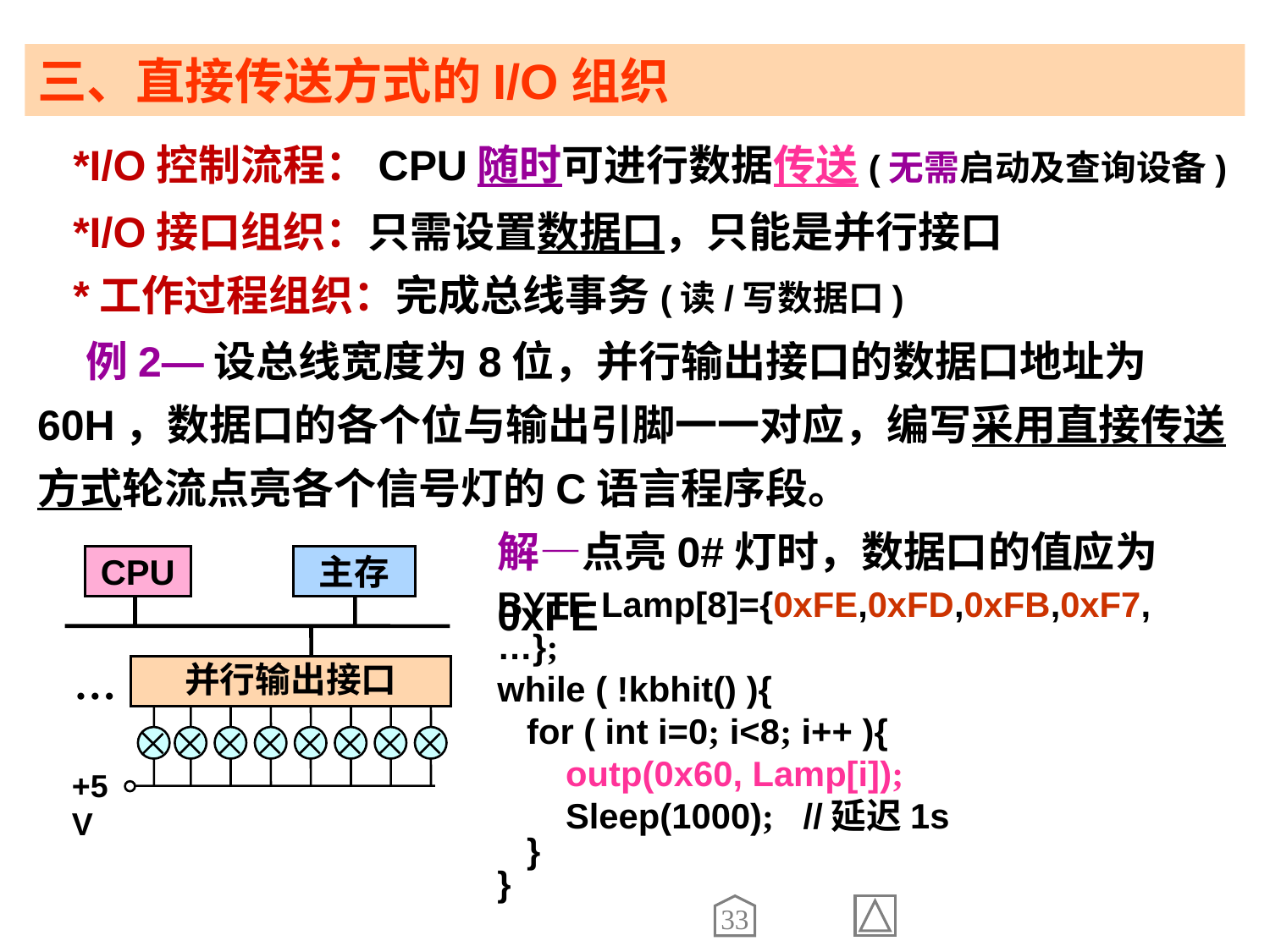

三、直接传送方式的I/O组织
   *I/O控制流程：CPU随时可进行数据传送(无需启动及查询设备)
   *I/O接口组织：只需设置数据口，只能是并行接口
   *工作过程组织：完成总线事务(读/写数据口)
    例2—设总线宽度为8位，并行输出接口的数据口地址为60H，数据口的各个位与输出引脚一一对应，编写采用直接传送方式轮流点亮各个信号灯的C语言程序段。
解—点亮0#灯时，数据口的值应为0xFE
CPU
主存

…
并行输出接口

+5V

BYTE Lamp[8]={0xFE,0xFD,0xFB,0xF7,…};
while ( !kbhit() ){
   for ( int i=0; i<8; i++ ){
       outp(0x60, Lamp[i]);
       Sleep(1000);   //延迟1s
   }
}
33
37